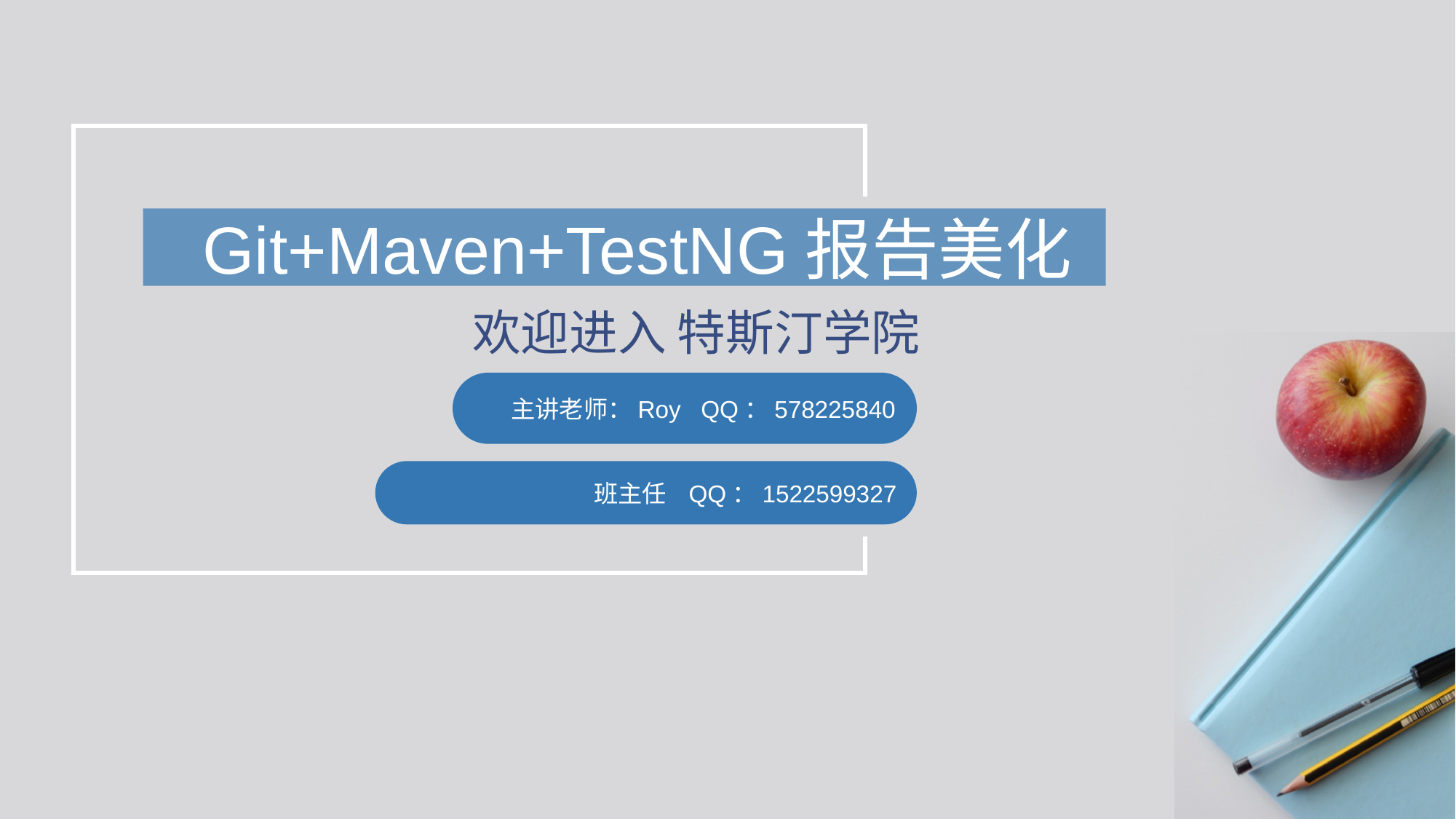

Git+Maven+TestNG报告美化

欢迎进入 特斯汀学院
主讲老师：Roy   QQ：578225840
班主任   QQ：1522599327